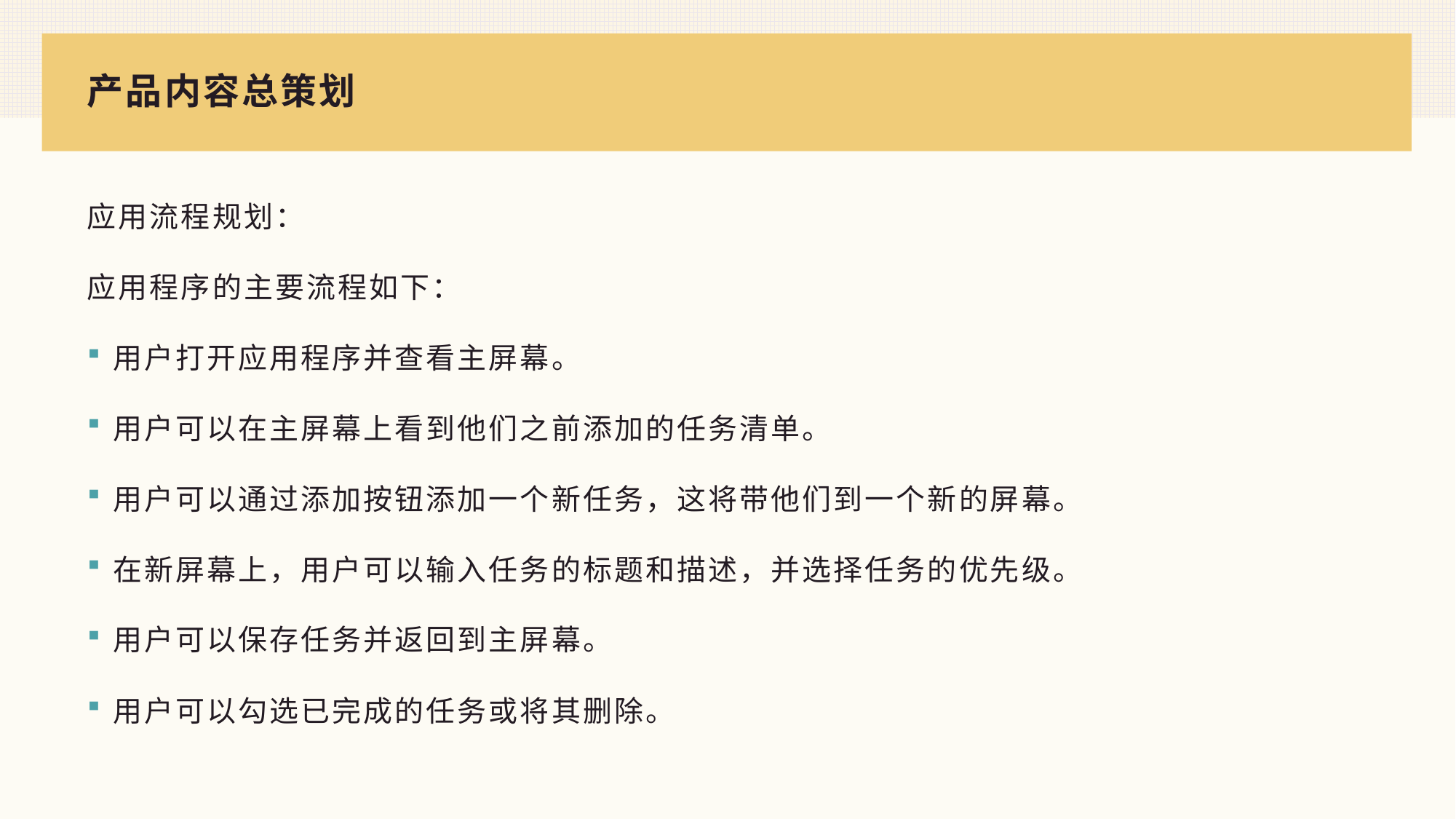

# 产品内容总策划
应用流程规划：
应用程序的主要流程如下：
用户打开应用程序并查看主屏幕。
用户可以在主屏幕上看到他们之前添加的任务清单。
用户可以通过添加按钮添加一个新任务，这将带他们到一个新的屏幕。
在新屏幕上，用户可以输入任务的标题和描述，并选择任务的优先级。
用户可以保存任务并返回到主屏幕。
用户可以勾选已完成的任务或将其删除。